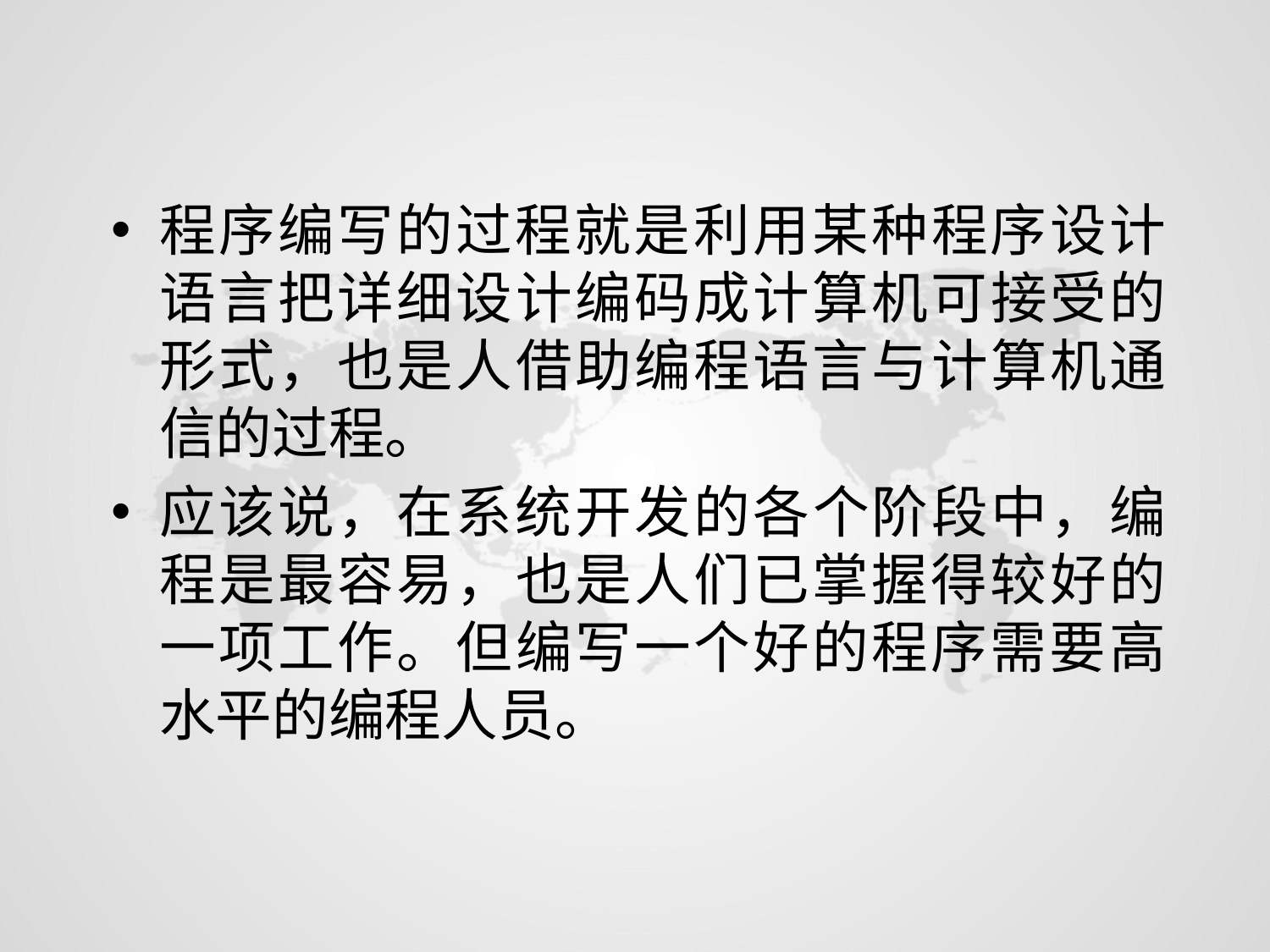

程序编写的过程就是利用某种程序设计语言把详细设计编码成计算机可接受的形式，也是人借助编程语言与计算机通信的过程。
应该说，在系统开发的各个阶段中，编程是最容易，也是人们已掌握得较好的一项工作。但编写一个好的程序需要高水平的编程人员。